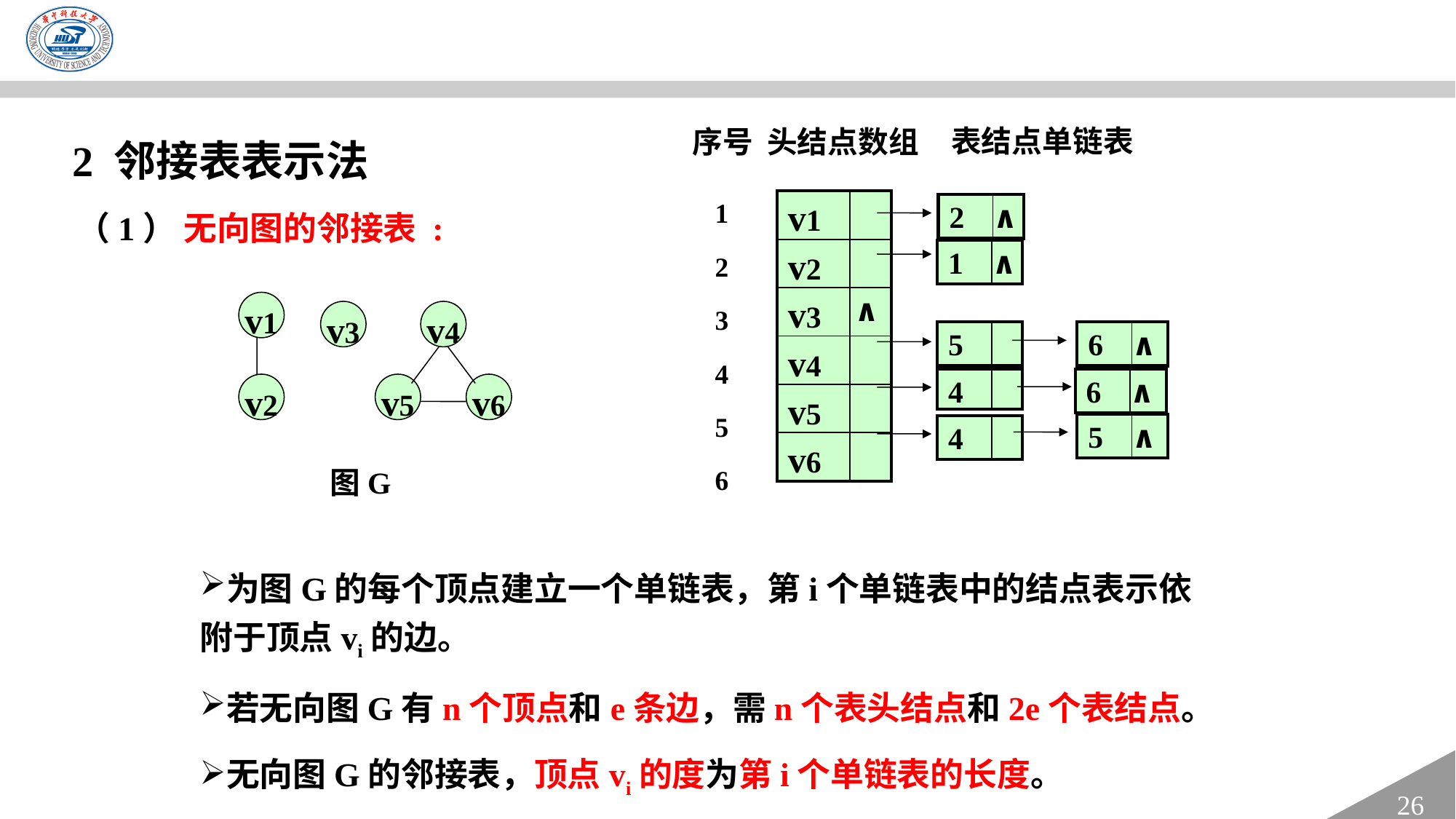

表结点单链表
序号  头结点数组
2 邻接表表示法
 1
 2
 3
 4
 5
 6
| v1 |  |
| --- | --- |
| v2 |  |
| v3 | ∧ |
| v4 |  |
| v5 |  |
| v6 |  |
（1） 无向图的邻接表 :
| 2 | ∧ |
| --- | --- |

| 1 | ∧ |
| --- | --- |

v1
v3
v4

v2
v5
v6

 图G
| 5 |  |
| --- | --- |
| 6 | ∧ |
| --- | --- |

| 6 | ∧ |
| --- | --- |
| 4 |  |
| --- | --- |

| 5 | ∧ |
| --- | --- |
| 4 |  |
| --- | --- |

为图G的每个顶点建立一个单链表，第i个单链表中的结点表示依附于顶点vi的边。
若无向图G有n个顶点和e条边，需n个表头结点和2e个表结点。
无向图G的邻接表，顶点vi的度为第i个单链表的长度。